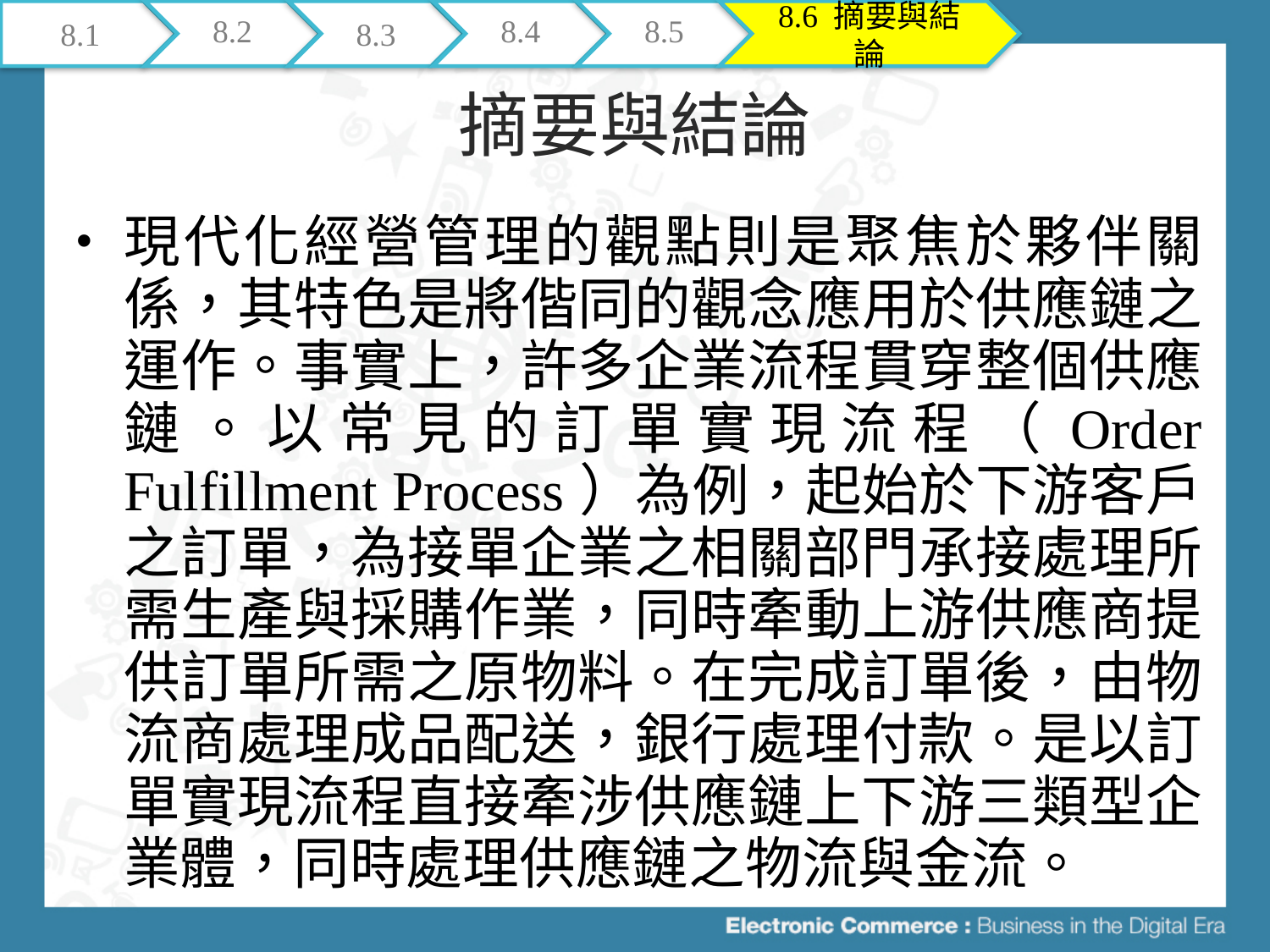

8.1
8.2
8.3
8.4
8.5
8.6 摘要與結論
# 摘要與結論
現代化經營管理的觀點則是聚焦於夥伴關係，其特色是將偕同的觀念應用於供應鏈之運作。事實上，許多企業流程貫穿整個供應鏈。以常見的訂單實現流程（Order Fulfillment Process）為例，起始於下游客戶之訂單，為接單企業之相關部門承接處理所需生產與採購作業，同時牽動上游供應商提供訂單所需之原物料。在完成訂單後，由物流商處理成品配送，銀行處理付款。是以訂單實現流程直接牽涉供應鏈上下游三類型企業體，同時處理供應鏈之物流與金流。